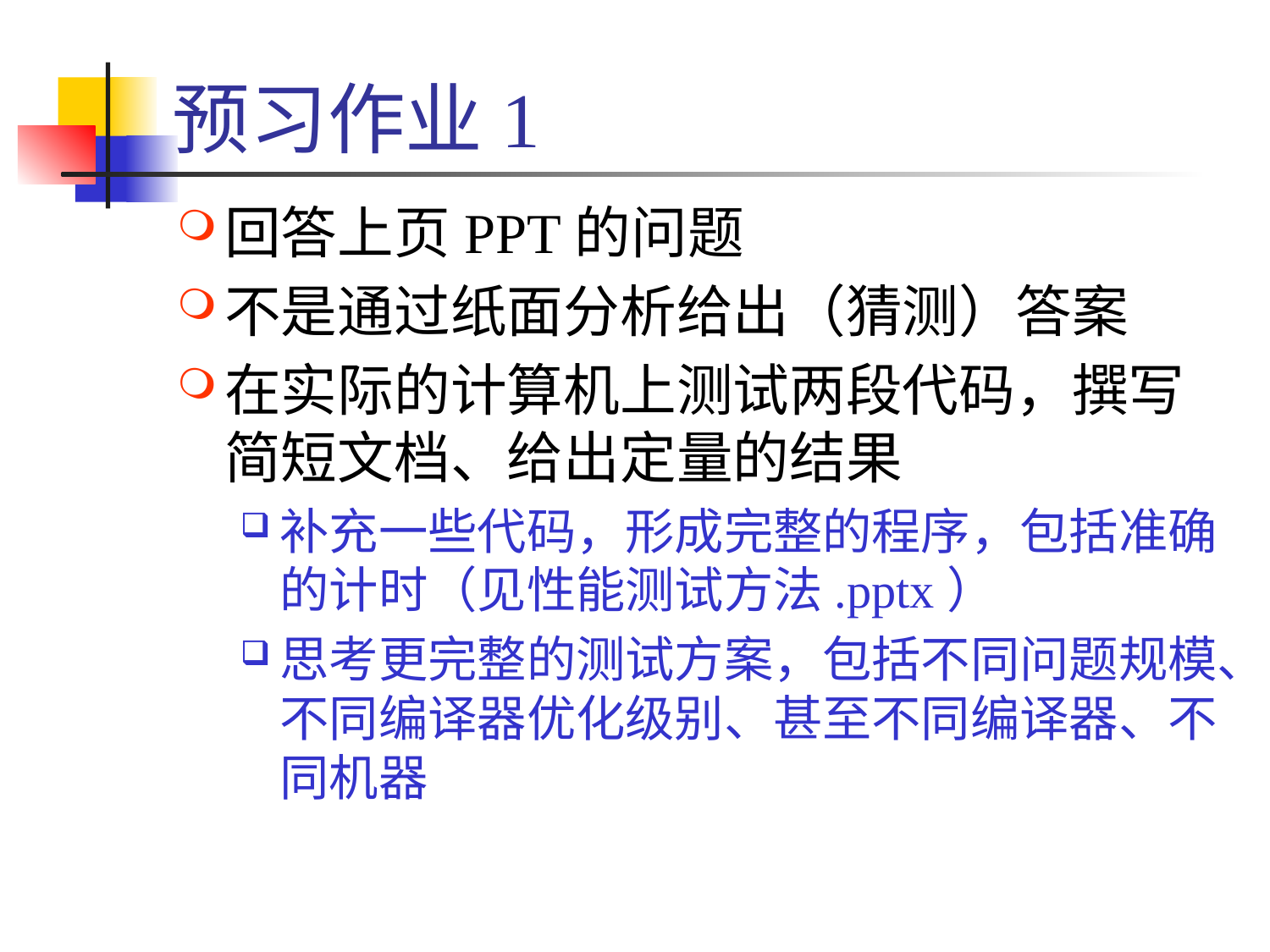

# 预习作业1
回答上页PPT的问题
不是通过纸面分析给出（猜测）答案
在实际的计算机上测试两段代码，撰写简短文档、给出定量的结果
补充一些代码，形成完整的程序，包括准确的计时（见性能测试方法.pptx）
思考更完整的测试方案，包括不同问题规模、不同编译器优化级别、甚至不同编译器、不同机器